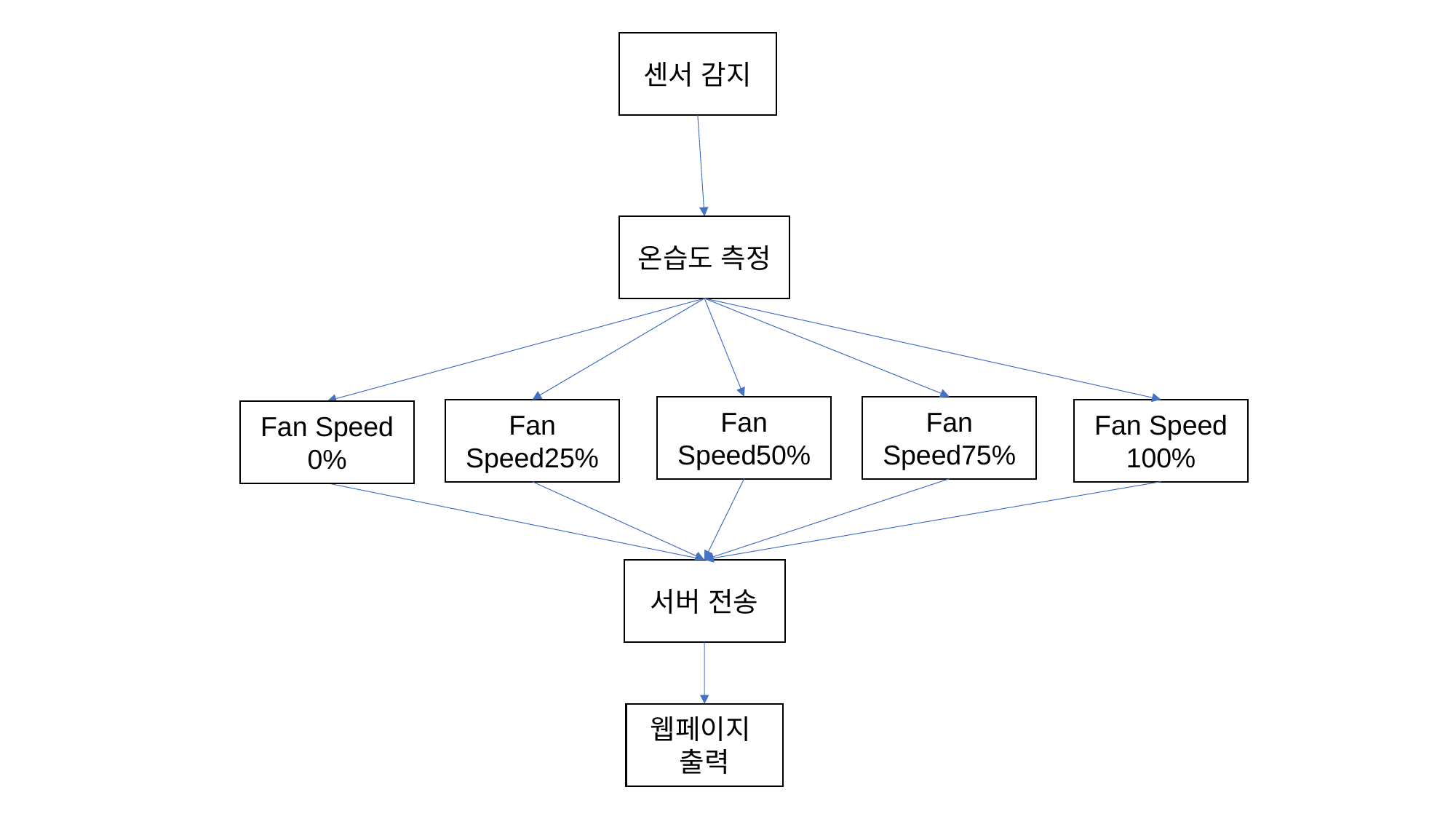

센서 감지
온습도 측정
Fan Speed50%
Fan Speed75%
Fan Speed 100%
Fan Speed25%
Fan Speed 0%
서버 전송
웹페이지
출력